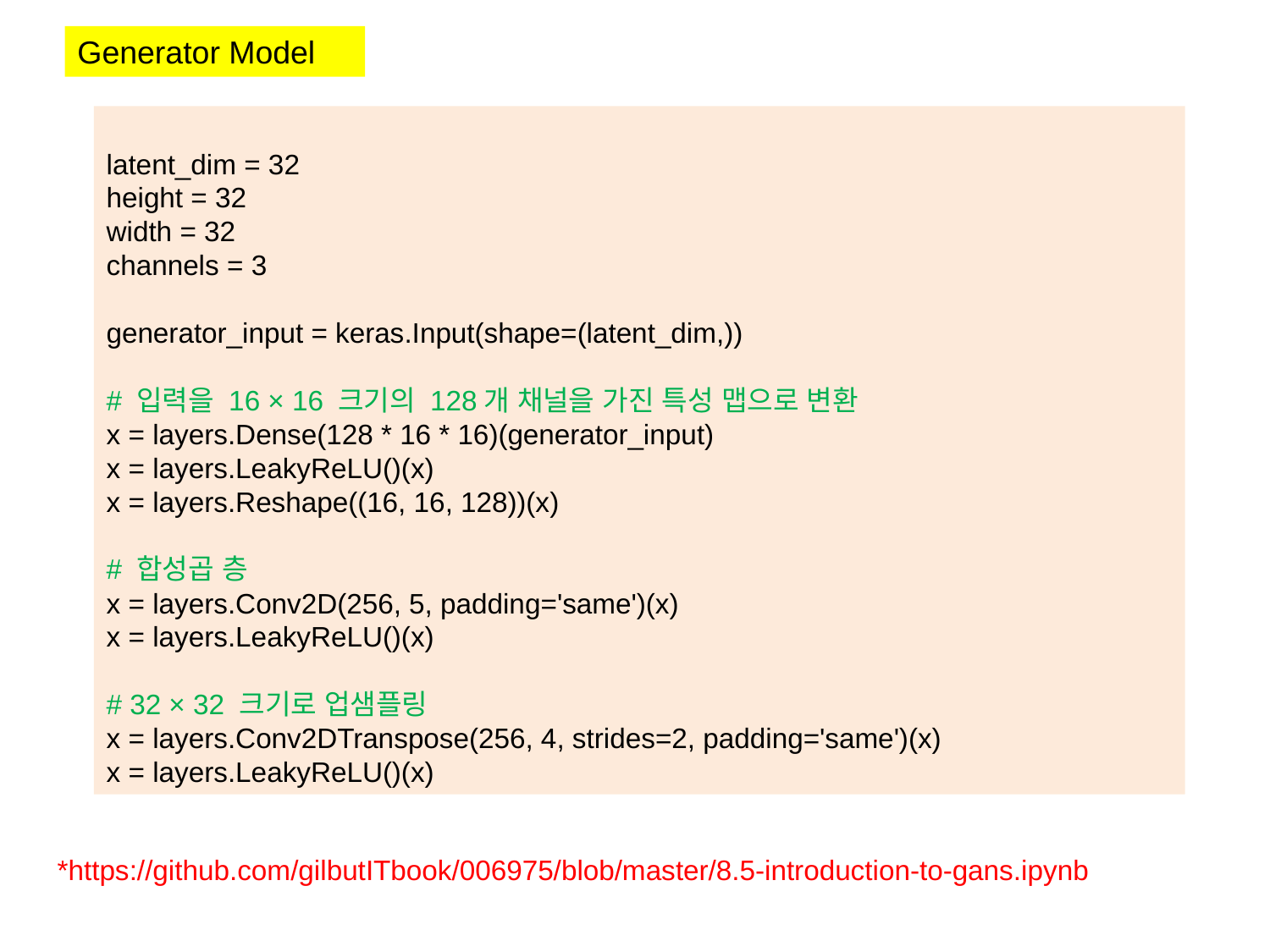

Generator Model
latent_dim = 32
height = 32
width = 32
channels = 3
generator_input = keras.Input(shape=(latent_dim,))
# 입력을 16 × 16 크기의 128개 채널을 가진 특성 맵으로 변환
x = layers.Dense(128 * 16 * 16)(generator_input)
x = layers.LeakyReLU()(x)
x = layers.Reshape((16, 16, 128))(x)
# 합성곱 층
x = layers.Conv2D(256, 5, padding='same')(x)
x = layers.LeakyReLU()(x)
# 32 × 32 크기로 업샘플링
x = layers.Conv2DTranspose(256, 4, strides=2, padding='same')(x)
x = layers.LeakyReLU()(x)
*https://github.com/gilbutITbook/006975/blob/master/8.5-introduction-to-gans.ipynb